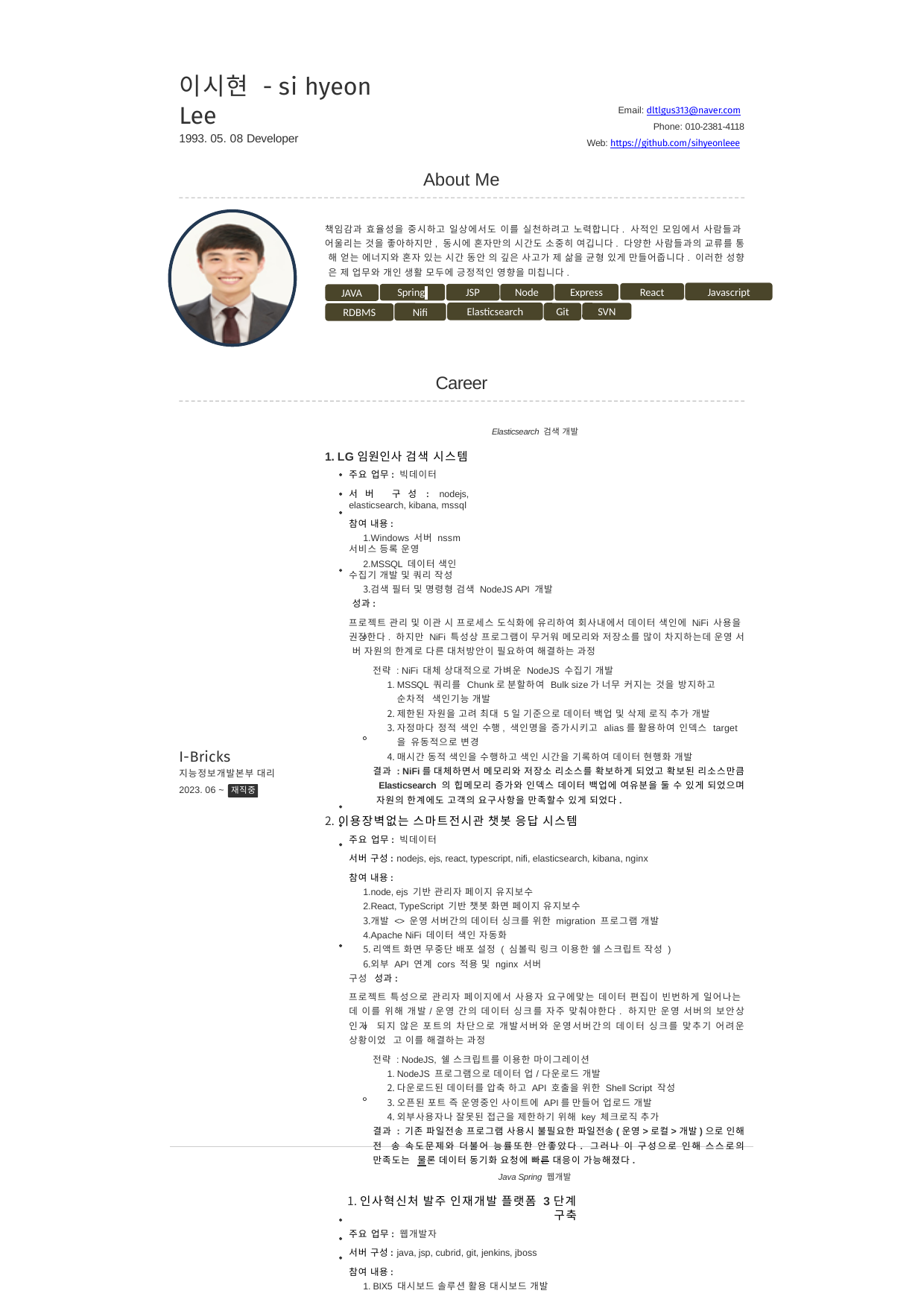

Email: dltlgus313@naver.com
Phone: 010-2381-4118
Web: https://github.com/sihyeonleee
이시현 - si hyeon Lee
1993. 05. 08 Developer
About Me

책임감과 효율성을 중시하고 일상에서도 이를 실천하려고 노력합니다. 사적인 모임에서 사람들과  어울리는 것을 좋아하지만, 동시에 혼자만의 시간도 소중히 여깁니다. 다양한 사람들과의 교류를 통  해 얻는 에너지와 혼자 있는 시간 동안 의 깊은 사고가 제 삶을 균형 있게 만들어줍니다. 이러한 성향  은 제 업무와 개인 생활 모두에 긍정적인 영향을 미칩니다.
JAVA Spring JSP Node.js Express React Javascript RDBMS Nifi  Elasticsearch Git SVN
Javascript
React
Spring
JSP
Node
Express
JAVA
Elasticsearch
SVN
Git
Nifi
RDBMS
Career

Elasticsearch 검색 개발
LG임원인사 검색 시스템
주요 업무: 빅데이터
서버 구성: nodejs, elasticsearch, kibana, mssql
참여 내용:
Windows 서버 nssm 서비스 등록 운영
MSSQL 데이터 색인 수집기 개발 및 쿼리 작성
검색 필터 및 명령형 검색 NodeJS API 개발  성과:
프로젝트 관리 및 이관 시 프로세스 도식화에 유리하여 회사내에서 데이터 색인에 NiFi 사용을  권장한다. 하지만 NiFi 특성상 프로그램이 무거워 메모리와 저장소를 많이 차지하는데 운영 서  버 자원의 한계로 다른 대처방안이 필요하여 해결하는 과정
전략 : NiFi 대체 상대적으로 가벼운 NodeJS 수집기 개발
MSSQL 쿼리를 Chunk로 분할하여 Bulk size가 너무 커지는 것을 방지하고 순차적  색인기능 개발
제한된 자원을 고려 최대 5일 기준으로 데이터 백업 및 삭제 로직 추가 개발
자정마다 정적 색인 수행, 색인명을 증가시키고 alias를 활용하여 인덱스 target을  유동적으로 변경
매시간 동적 색인을 수행하고 색인 시간을 기록하여 데이터 현행화 개발
결과 : NiFi를 대체하면서 메모리와 저장소 리소스를 확보하게 되었고 확보된 리소스만큼  Elasticsearch 의 힙메모리 증가와 인덱스 데이터 백업에 여유분을 둘 수 있게 되었으며  자원의 한계에도 고객의 요구사항을 만족할수 있게 되었다.
이용장벽없는 스마트전시관 챗봇 응답 시스템
주요 업무: 빅데이터
서버 구성: nodejs, ejs, react, typescript, nifi, elasticsearch, kibana, nginx
참여 내용:
node, ejs 기반 관리자 페이지 유지보수
React, TypeScript 기반 챗봇 화면 페이지 유지보수
개발 <> 운영 서버간의 데이터 싱크를 위한 migration 프로그램 개발
Apache NiFi 데이터 색인 자동화
리액트 화면 무중단 배포 설정 ( 심볼릭 링크 이용한 쉘 스크립트 작성 )
외부 API 연계 cors 적용 및 nginx 서버 구성  성과:
프로젝트 특성으로 관리자 페이지에서 사용자 요구에맞는 데이터 편집이 빈번하게 일어나는  데 이를 위해 개발/운영 간의 데이터 싱크를 자주 맞춰야한다. 하지만 운영 서버의 보안상 인가  되지 않은 포트의 차단으로 개발서버와 운영서버간의 데이터 싱크를 맞추기 어려운 상황이었  고 이를 해결하는 과정
전략 : NodeJS, 쉘 스크립트를 이용한 마이그레이션
NodeJS 프로그램으로 데이터 업/다운로드 개발
다운로드된 데이터를 압축 하고 API 호출을 위한 Shell Script 작성
오픈된 포트 즉 운영중인 사이트에 API를 만들어 업로드 개발
외부사용자나 잘못된 접근을 제한하기 위해 key 체크로직 추가
결과 : 기존 파일전송 프로그램 사용시 불필요한 파일전송(운영>로컬>개발)으로 인해 전  송 속도문제와 더불어 능률또한 안좋았다. 그러나 이 구성으로 인해 스스로의 만족도는  물론 데이터 동기화 요청에 빠른 대응이 가능해졌다.

I-Bricks
지능정보개발본부 대리
2023. 06 ~ 재직중

Java Spring 웹개발

인사혁신처 발주 인재개발 플랫폼 3단계 구축
주요 업무: 웹개발자
서버 구성: java, jsp, cubrid, git, jenkins, jboss
참여 내용:
BIX5 대시보드 솔루션 활용 대시보드 개발